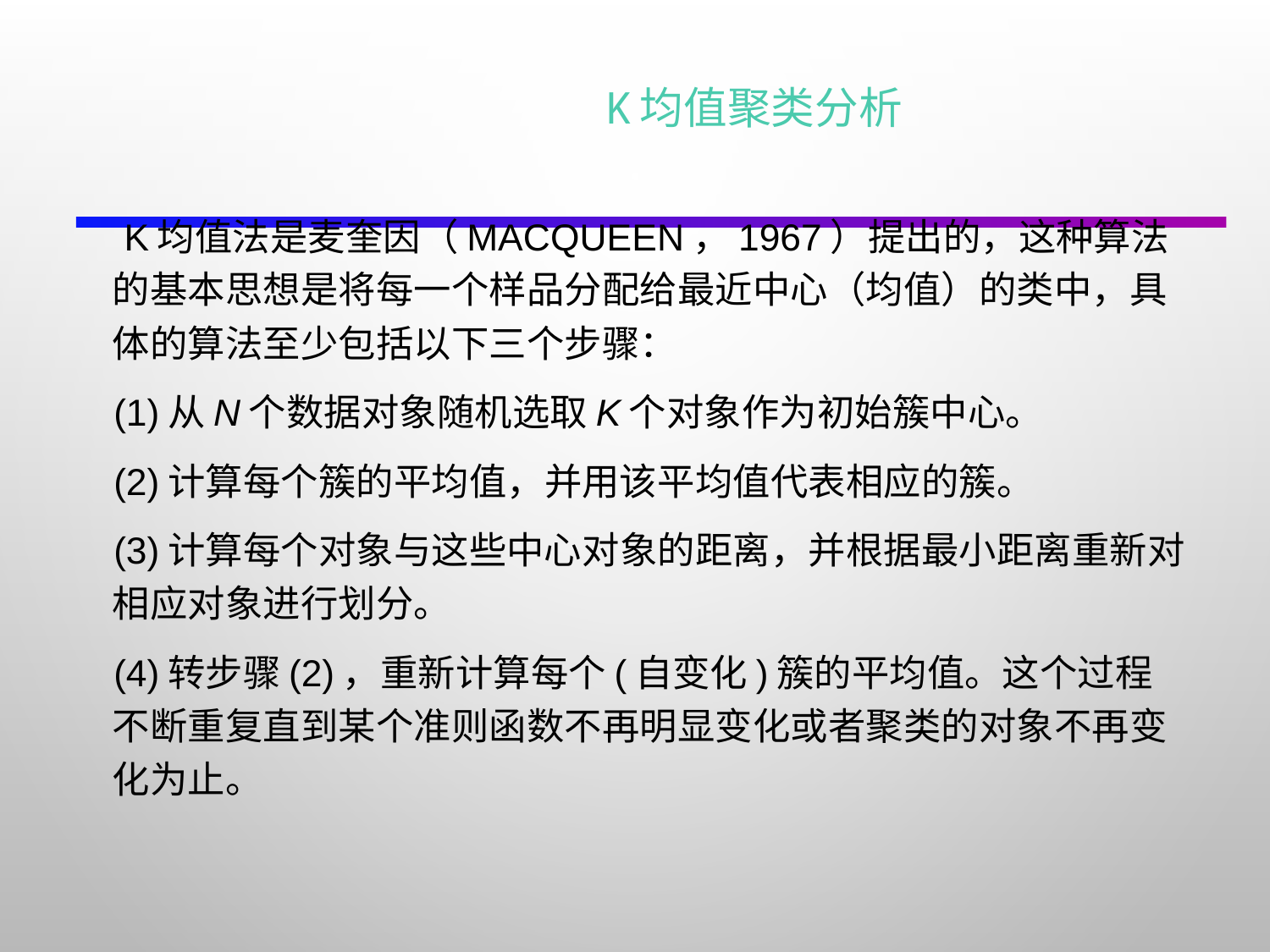

# K均值聚类分析
     K均值法是麦奎因（MacQueen，1967）提出的，这种算法的基本思想是将每一个样品分配给最近中心（均值）的类中，具体的算法至少包括以下三个步骤：
    (1)从n个数据对象随机选取k个对象作为初始簇中心。
    (2)计算每个簇的平均值，并用该平均值代表相应的簇。
    (3)计算每个对象与这些中心对象的距离，并根据最小距离重新对相应对象进行划分。
    (4)转步骤(2)，重新计算每个(自变化)簇的平均值。这个过程不断重复直到某个准则函数不再明显变化或者聚类的对象不再变化为止。